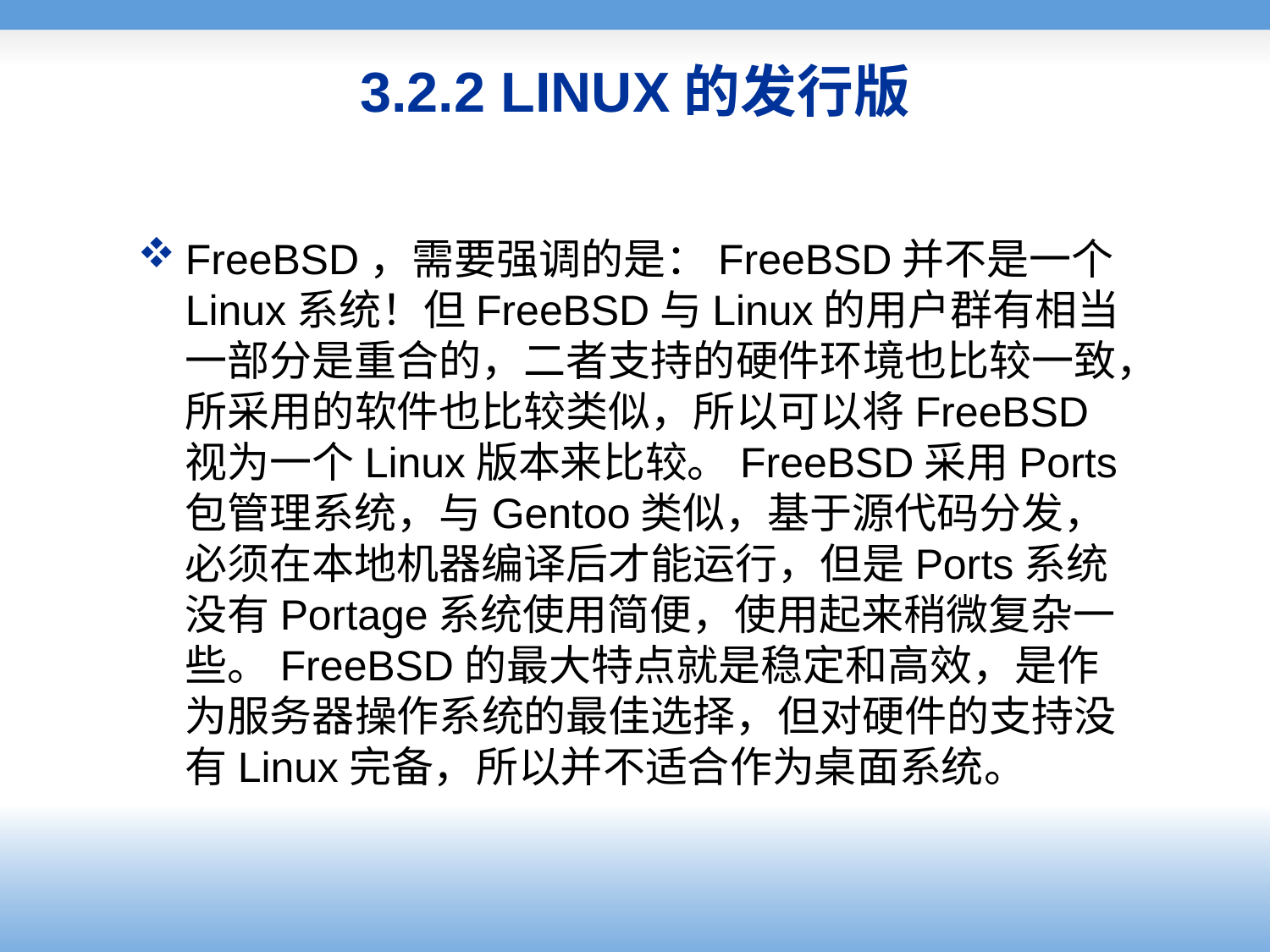

# 3.2.2 LINUX的发行版
FreeBSD，需要强调的是：FreeBSD并不是一个Linux系统！但FreeBSD与Linux的用户群有相当一部分是重合的，二者支持的硬件环境也比较一致，所采用的软件也比较类似，所以可以将FreeBSD视为一个Linux版本来比较。FreeBSD采用Ports包管理系统，与Gentoo类似，基于源代码分发，必须在本地机器编译后才能运行，但是Ports系统没有Portage系统使用简便，使用起来稍微复杂一些。FreeBSD的最大特点就是稳定和高效，是作为服务器操作系统的最佳选择，但对硬件的支持没有Linux完备，所以并不适合作为桌面系统。